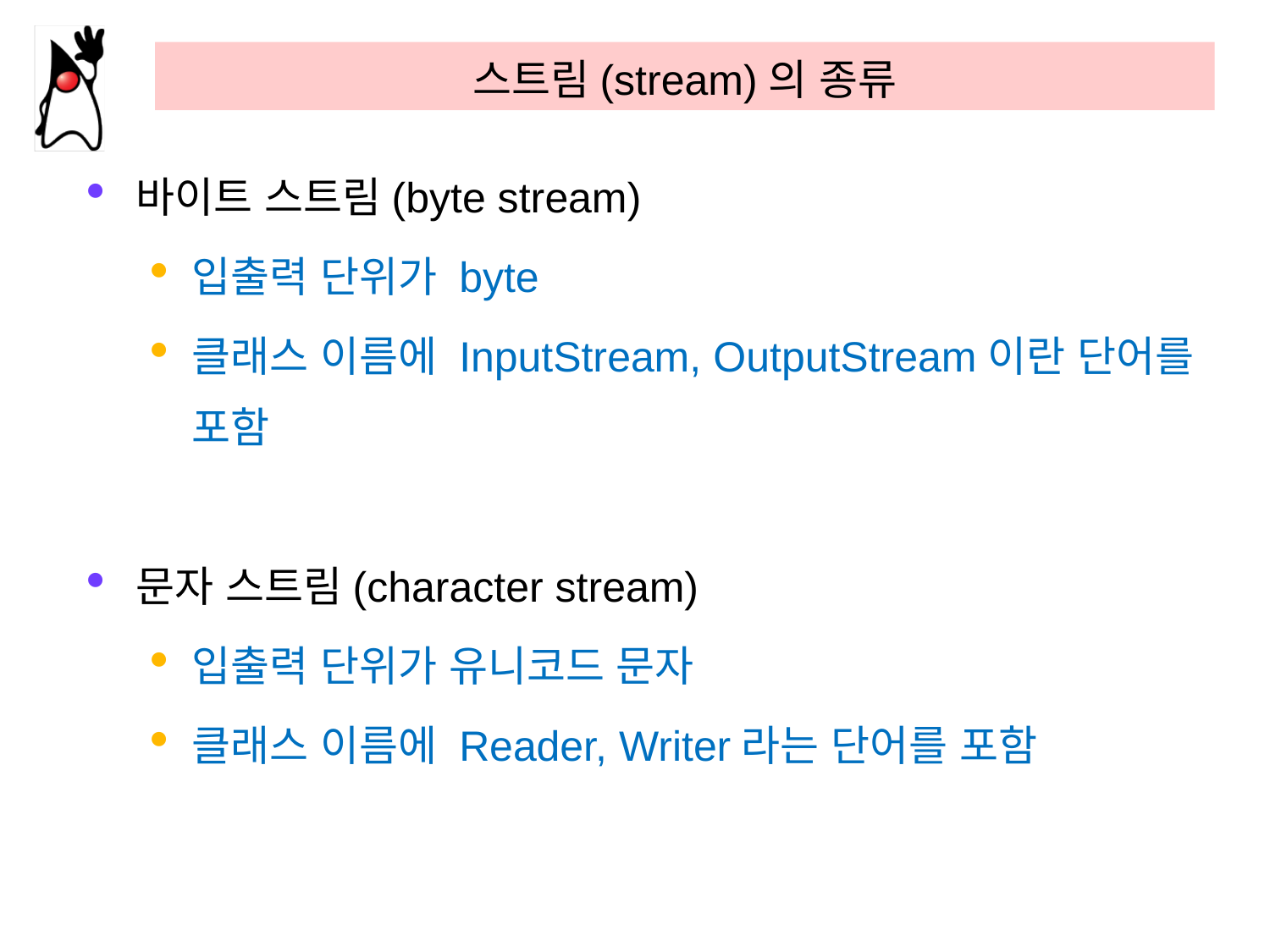

# 스트림(stream)의 종류
바이트 스트림(byte stream)
입출력 단위가 byte
클래스 이름에 InputStream, OutputStream이란 단어를 포함

문자 스트림(character stream)
입출력 단위가 유니코드 문자
클래스 이름에 Reader, Writer라는 단어를 포함